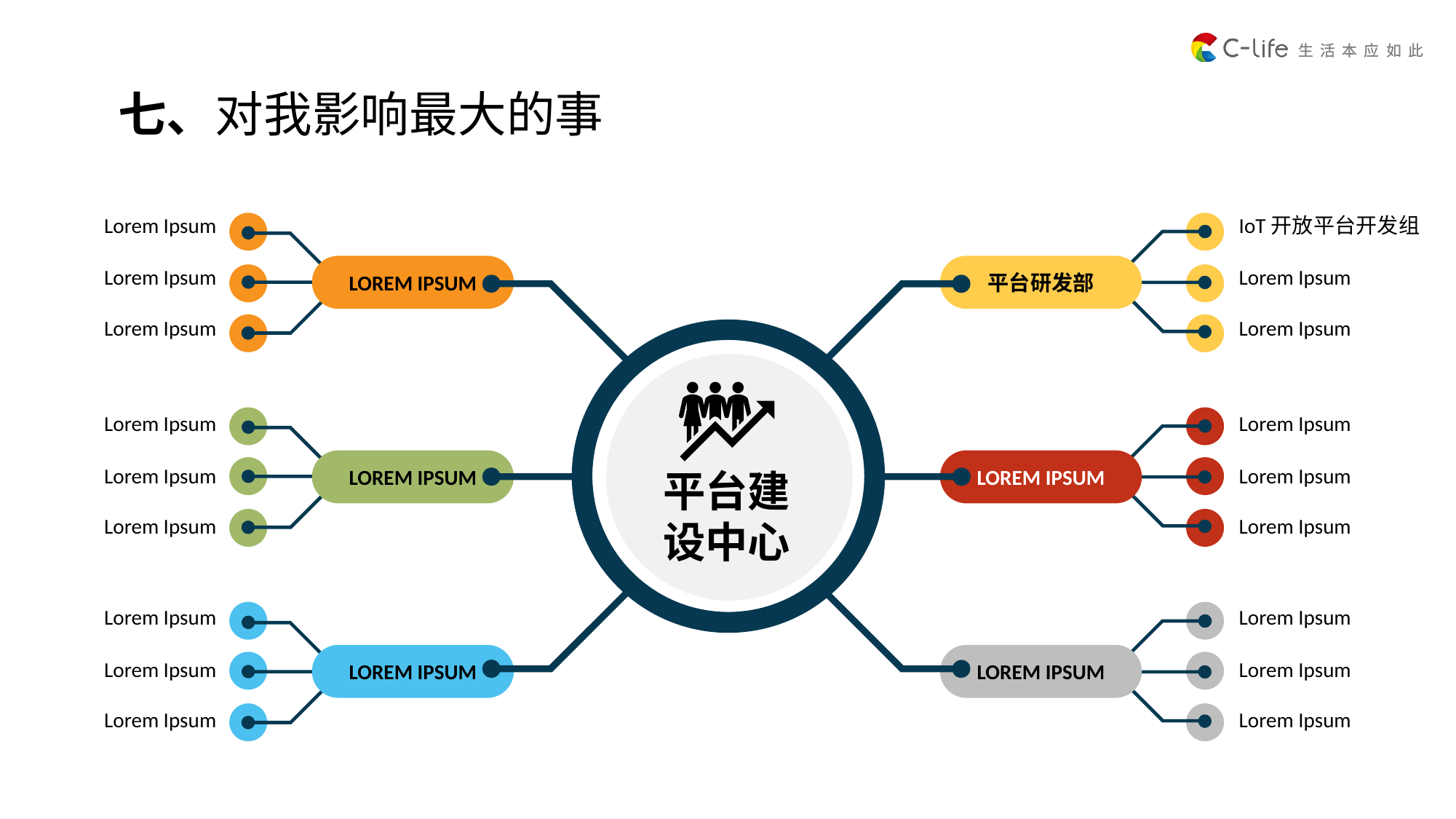

七、对我影响最大的事
Lorem Ipsum
IoT开放平台开发组

LOREM IPSUM
平台研发部

LOREM IPSUM
LOREM IPSUM

平台建设中心

LOREM IPSUM
LOREM IPSUM

Lorem Ipsum
Lorem Ipsum
Lorem Ipsum
Lorem Ipsum

Lorem Ipsum
Lorem Ipsum
Lorem Ipsum
Lorem Ipsum
Lorem Ipsum
Lorem Ipsum
Lorem Ipsum
Lorem Ipsum
Lorem Ipsum
Lorem Ipsum
Lorem Ipsum
Lorem Ipsum